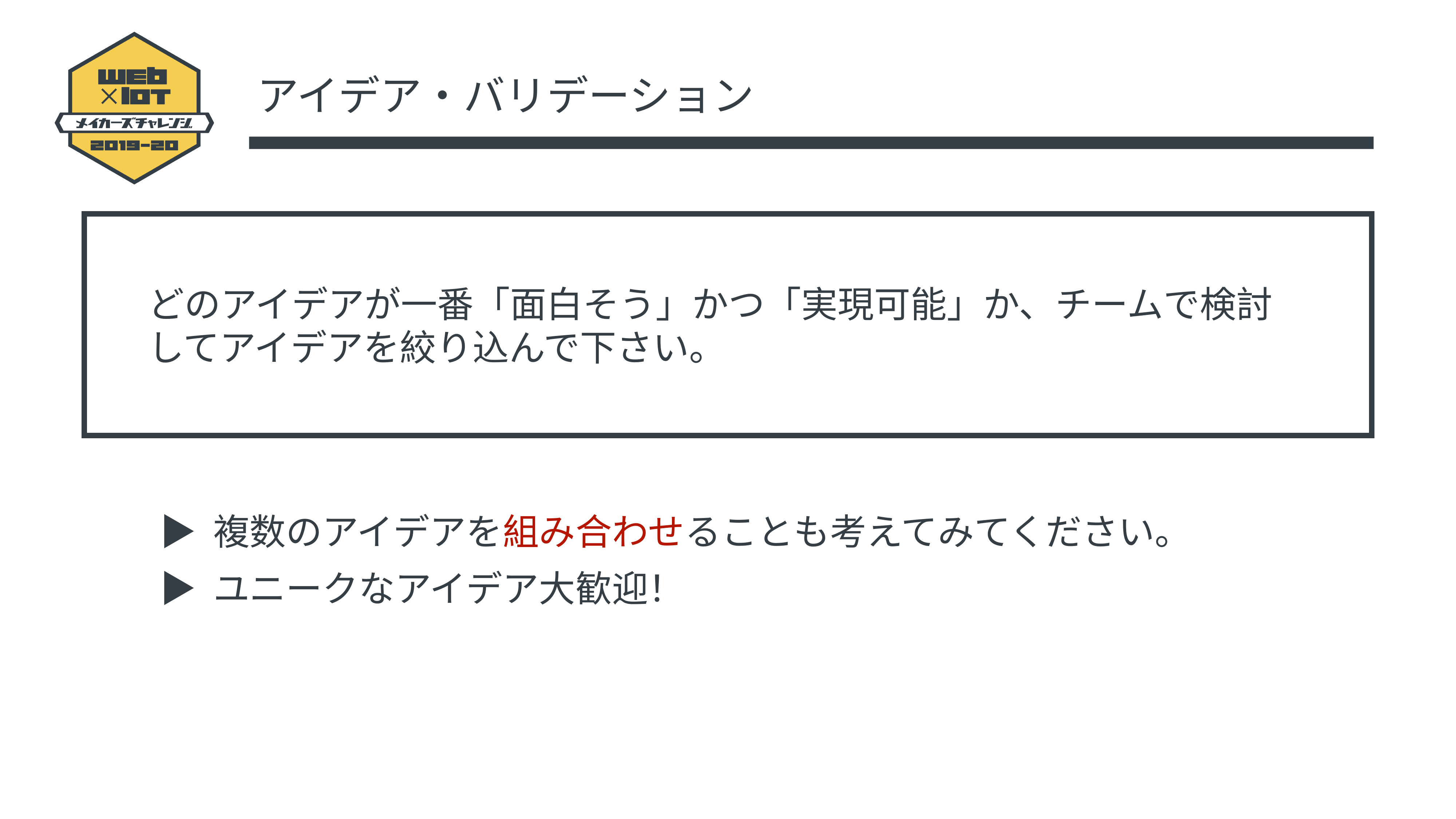

アイデア・バリデーション

どのアイデアが一番「面白そう」かつ「実現可能」か、チームで検討してアイデアを絞り込んで下さい。
▶ 複数のアイデアを組み合わせることも考えてみてください。
▶ ユニークなアイデア大歓迎！